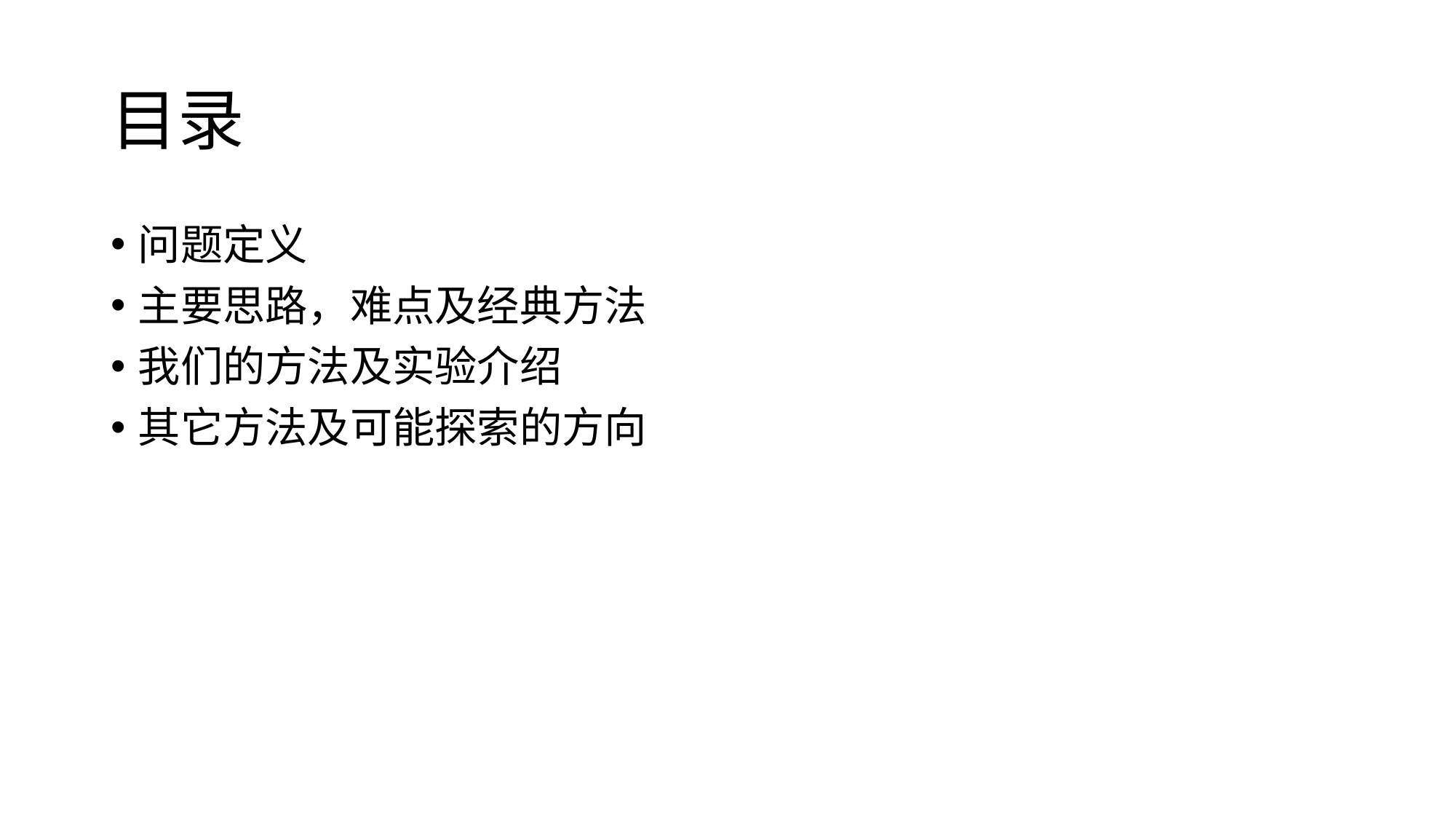

# 目录
问题定义
主要思路，难点及经典方法
我们的方法及实验介绍
其它方法及可能探索的方向